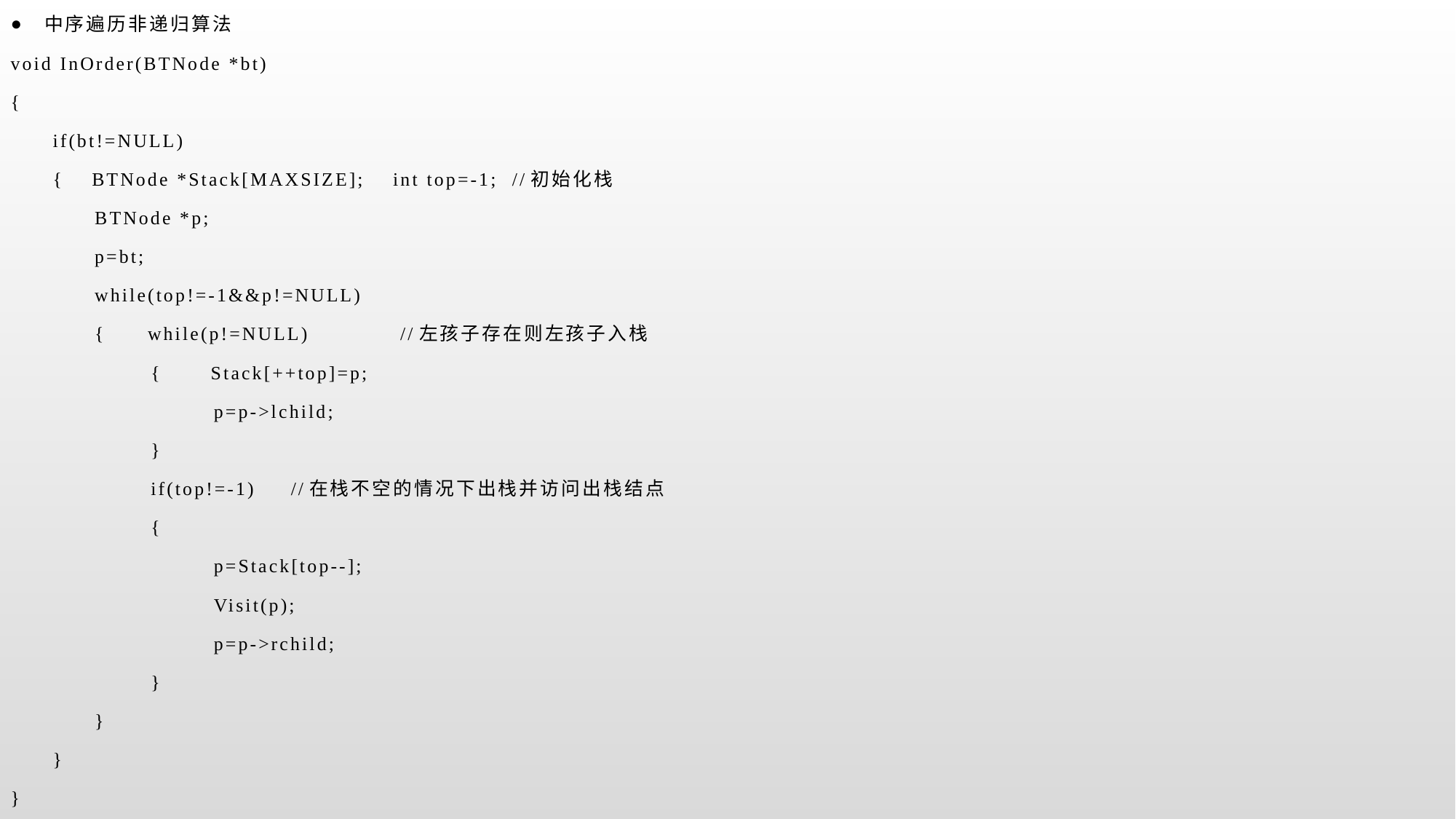

中序遍历非递归算法
void InOrder(BTNode *bt)
{
      if(bt!=NULL)
      {    BTNode *Stack[MAXSIZE];    int top=-1;  //初始化栈
            BTNode *p;
            p=bt;
            while(top!=-1&&p!=NULL)
            {      while(p!=NULL)             //左孩子存在则左孩子入栈
                    {       Stack[++top]=p;
                             p=p->lchild;
                    }
                    if(top!=-1)     //在栈不空的情况下出栈并访问出栈结点
                    {
                             p=Stack[top--];
                             Visit(p);
                             p=p->rchild;
                    }
            }
      }
}